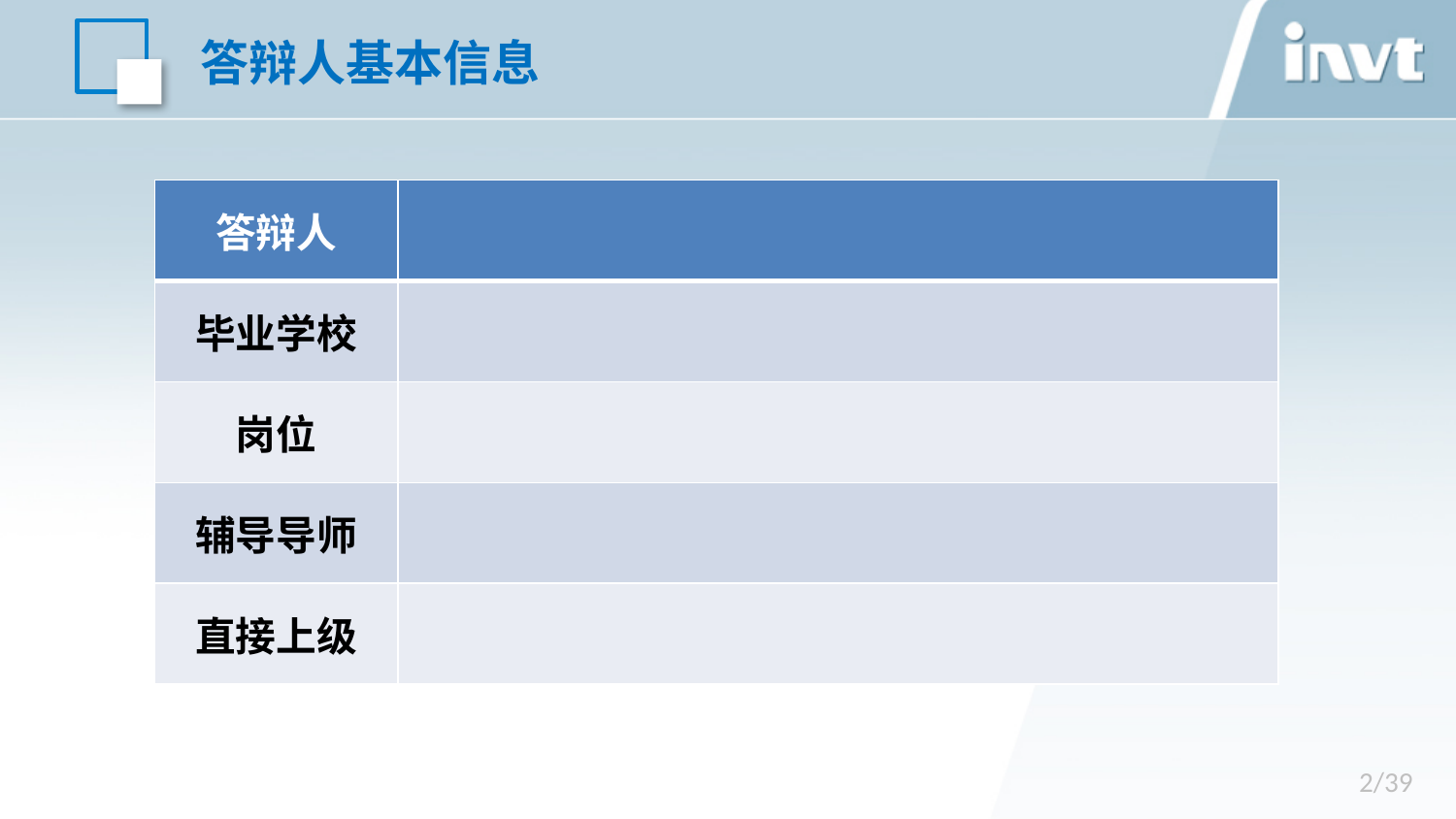

答辩人基本信息

| 答辩人 |  |
| --- | --- |
| 毕业学校 |  |
| 岗位 |  |
| 辅导导师 |  |
| 直接上级 |  |
2/39